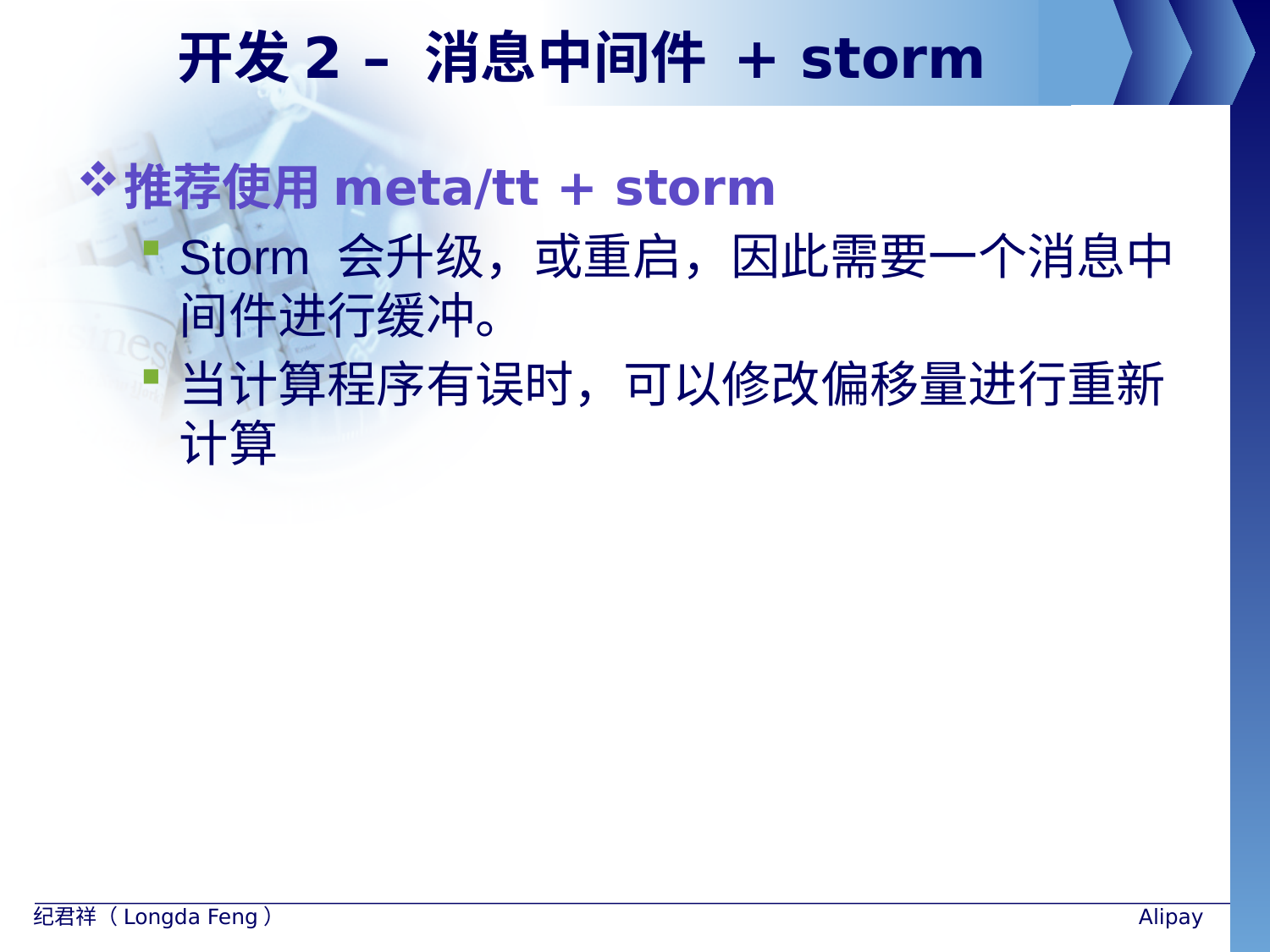

# 开发2 – 消息中间件 + storm
推荐使用meta/tt + storm
Storm 会升级，或重启，因此需要一个消息中间件进行缓冲。
当计算程序有误时，可以修改偏移量进行重新计算
纪君祥（Longda Feng）
Alipay